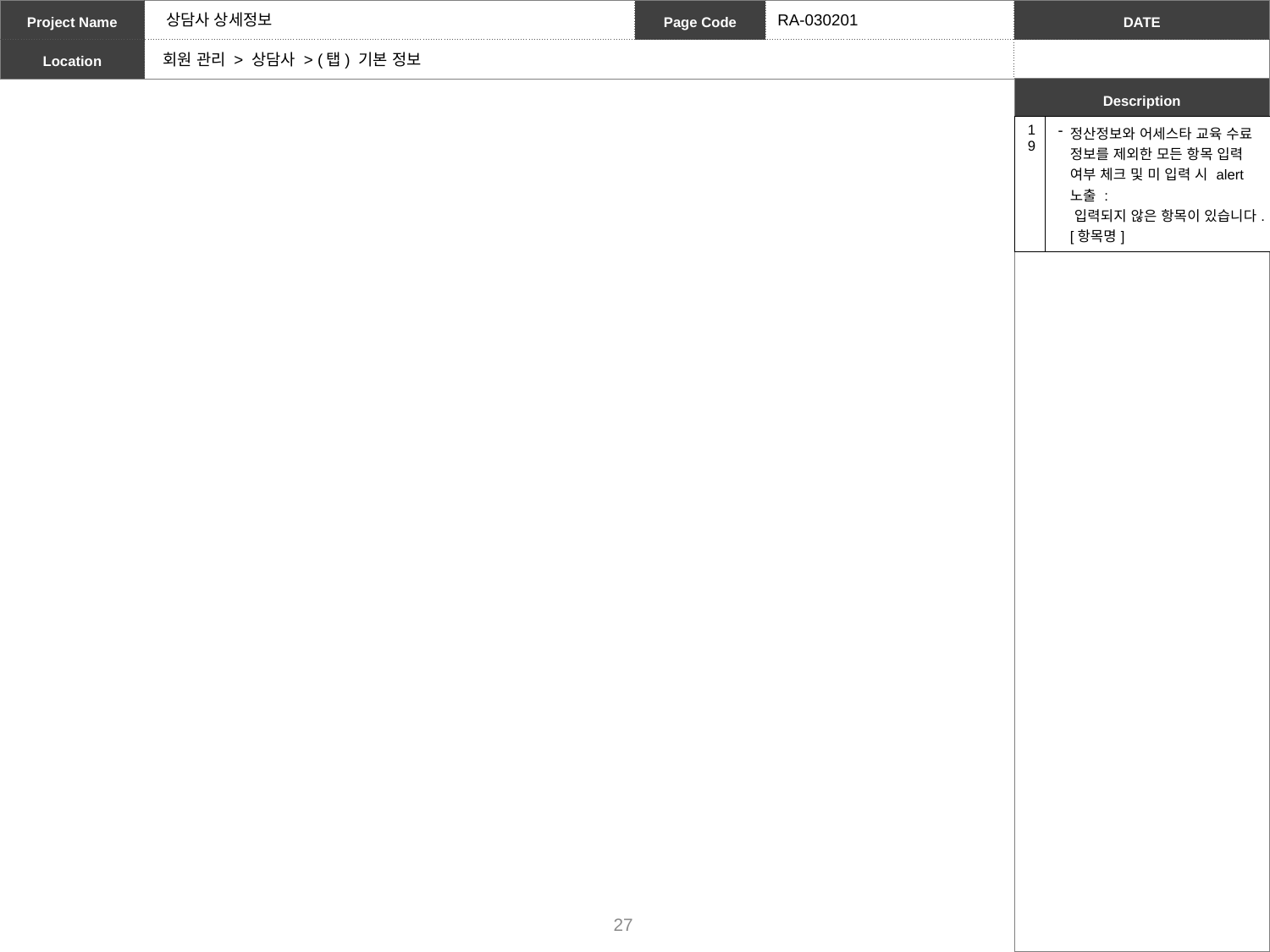

상담사 상세정보
RA-030201
회원 관리 > 상담사 > (탭) 기본 정보
| 19 | 정산정보와 어세스타 교육 수료 정보를 제외한 모든 항목 입력 여부 체크 및 미 입력 시 alert 노출 : 입력되지 않은 항목이 있습니다. [항목명] |
| --- | --- |
27